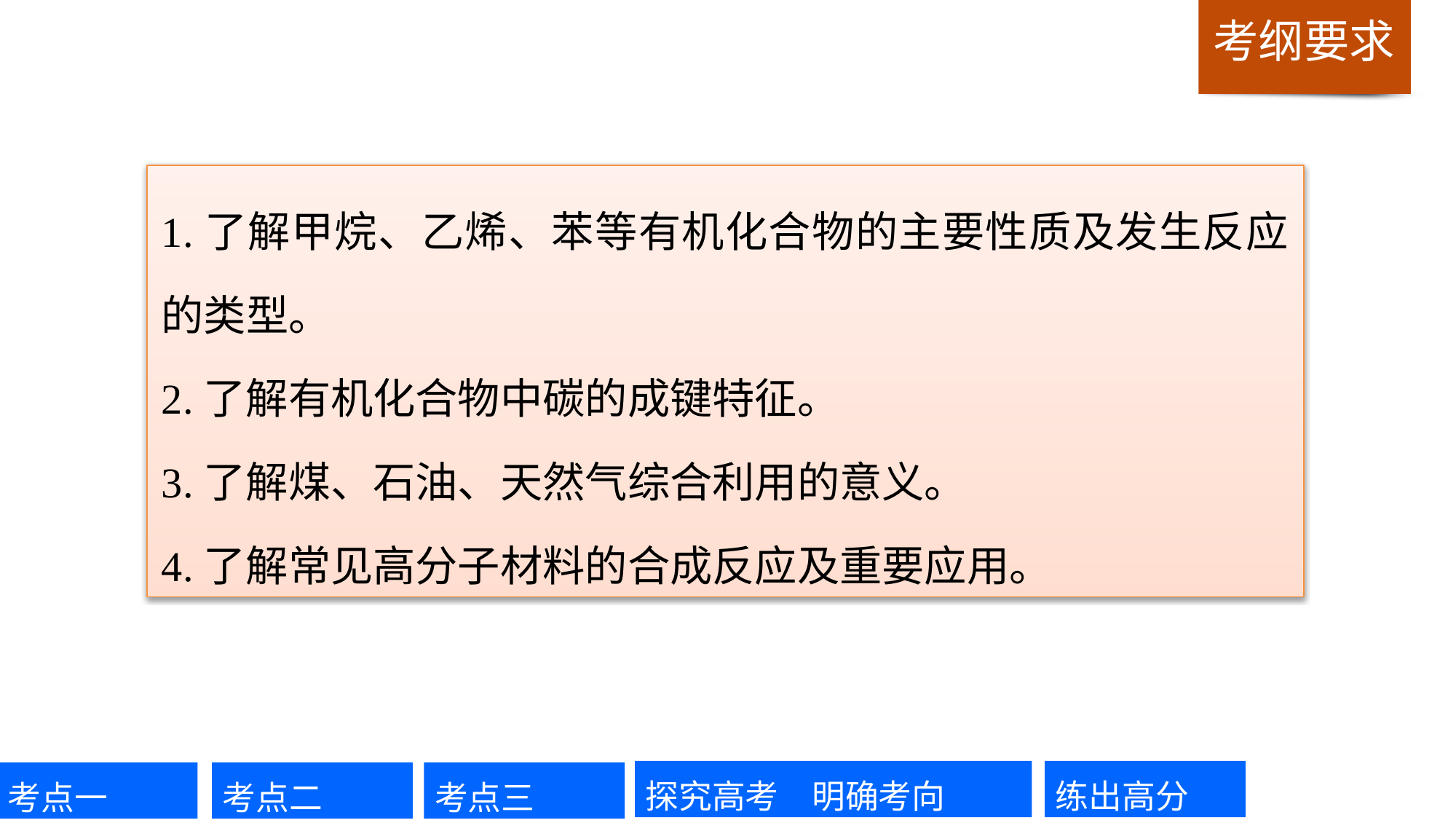

1.了解甲烷、乙烯、苯等有机化合物的主要性质及发生反应的类型。
2.了解有机化合物中碳的成键特征。
3.了解煤、石油、天然气综合利用的意义。
4.了解常见高分子材料的合成反应及重要应用。
探究高考　明确考向
练出高分
考点一
考点二
考点三